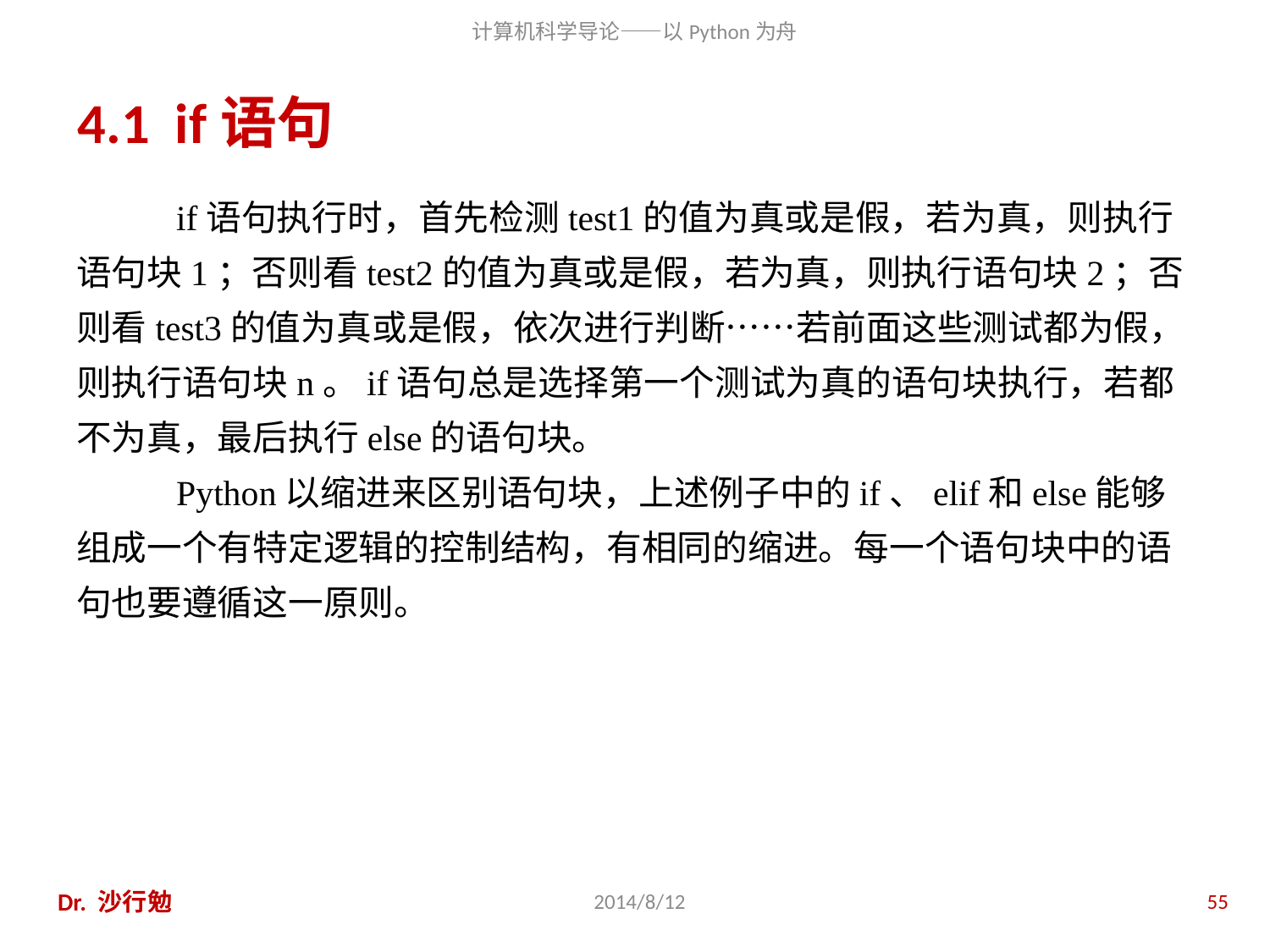

# 4.1  if语句
if语句执行时，首先检测test1的值为真或是假，若为真，则执行语句块1；否则看test2的值为真或是假，若为真，则执行语句块2；否则看test3的值为真或是假，依次进行判断……若前面这些测试都为假，则执行语句块n。if语句总是选择第一个测试为真的语句块执行，若都不为真，最后执行else的语句块。
Python以缩进来区别语句块，上述例子中的if、elif和else能够组成一个有特定逻辑的控制结构，有相同的缩进。每一个语句块中的语句也要遵循这一原则。

Dr. 沙行勉
2014/8/12
55